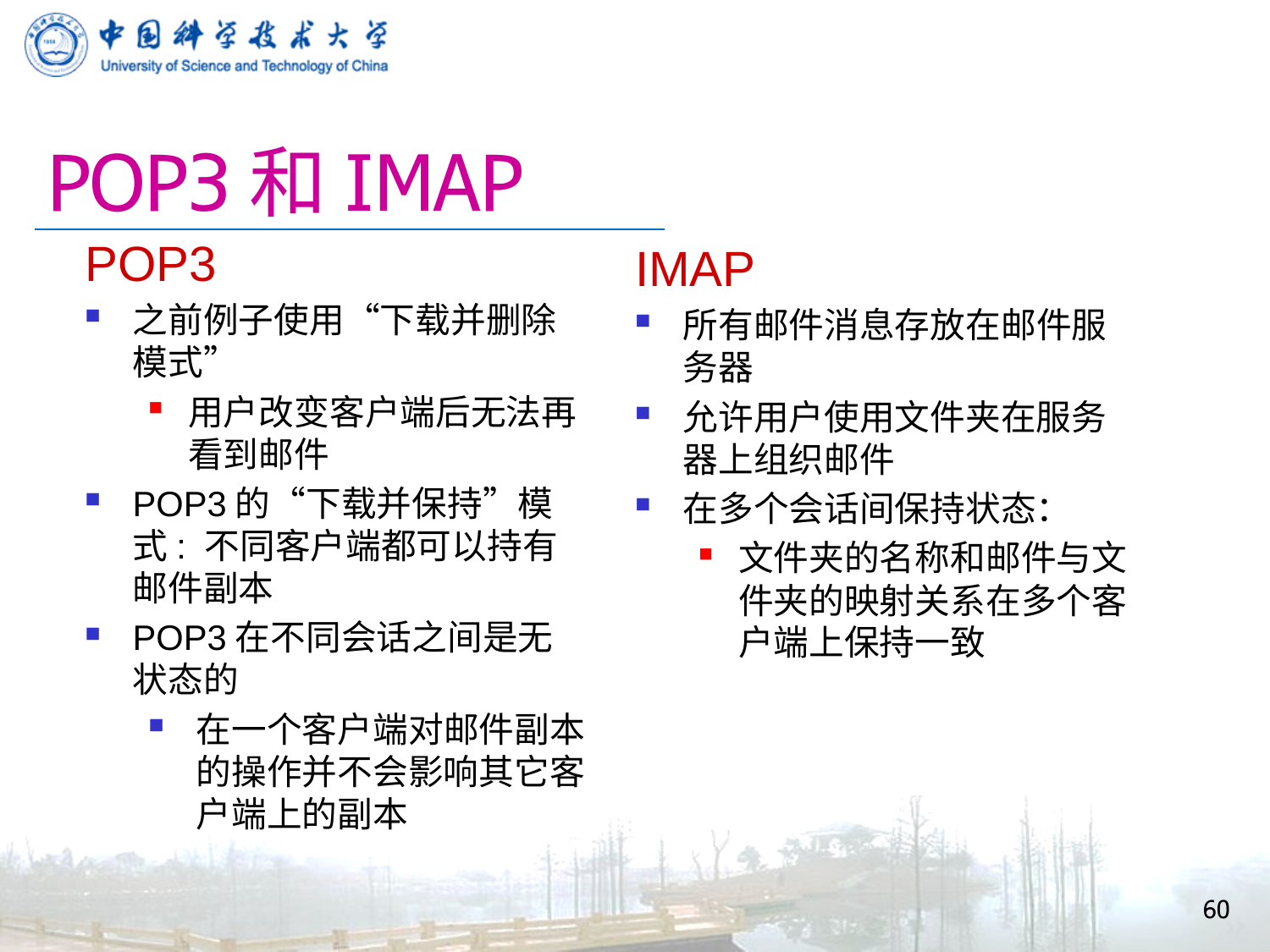

# POP3和IMAP
POP3
之前例子使用“下载并删除模式”
用户改变客户端后无法再看到邮件
POP3的“下载并保持”模式: 不同客户端都可以持有邮件副本
POP3在不同会话之间是无状态的
在一个客户端对邮件副本的操作并不会影响其它客户端上的副本
IMAP
所有邮件消息存放在邮件服务器
允许用户使用文件夹在服务器上组织邮件
在多个会话间保持状态：
文件夹的名称和邮件与文件夹的映射关系在多个客户端上保持一致
60